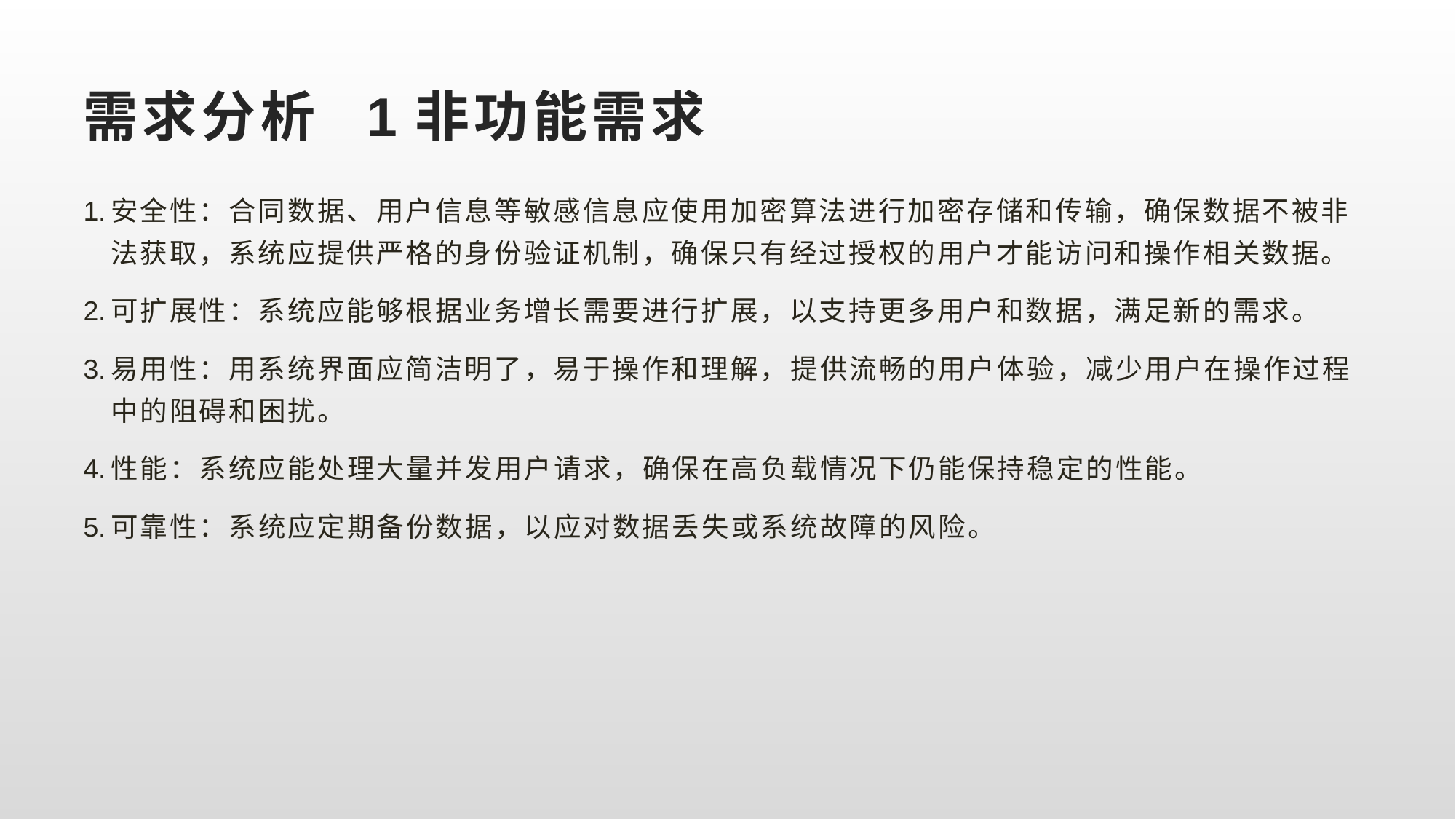

# 需求分析  1非功能需求
安全性：合同数据、用户信息等敏感信息应使用加密算法进行加密存储和传输，确保数据不被非法获取，系统应提供严格的身份验证机制，确保只有经过授权的用户才能访问和操作相关数据。
可扩展性：系统应能够根据业务增长需要进行扩展，以支持更多用户和数据，满足新的需求。
易用性：用系统界面应简洁明了，易于操作和理解，提供流畅的用户体验，减少用户在操作过程中的阻碍和困扰。
性能：系统应能处理大量并发用户请求，确保在高负载情况下仍能保持稳定的性能。
可靠性：系统应定期备份数据，以应对数据丢失或系统故障的风险。